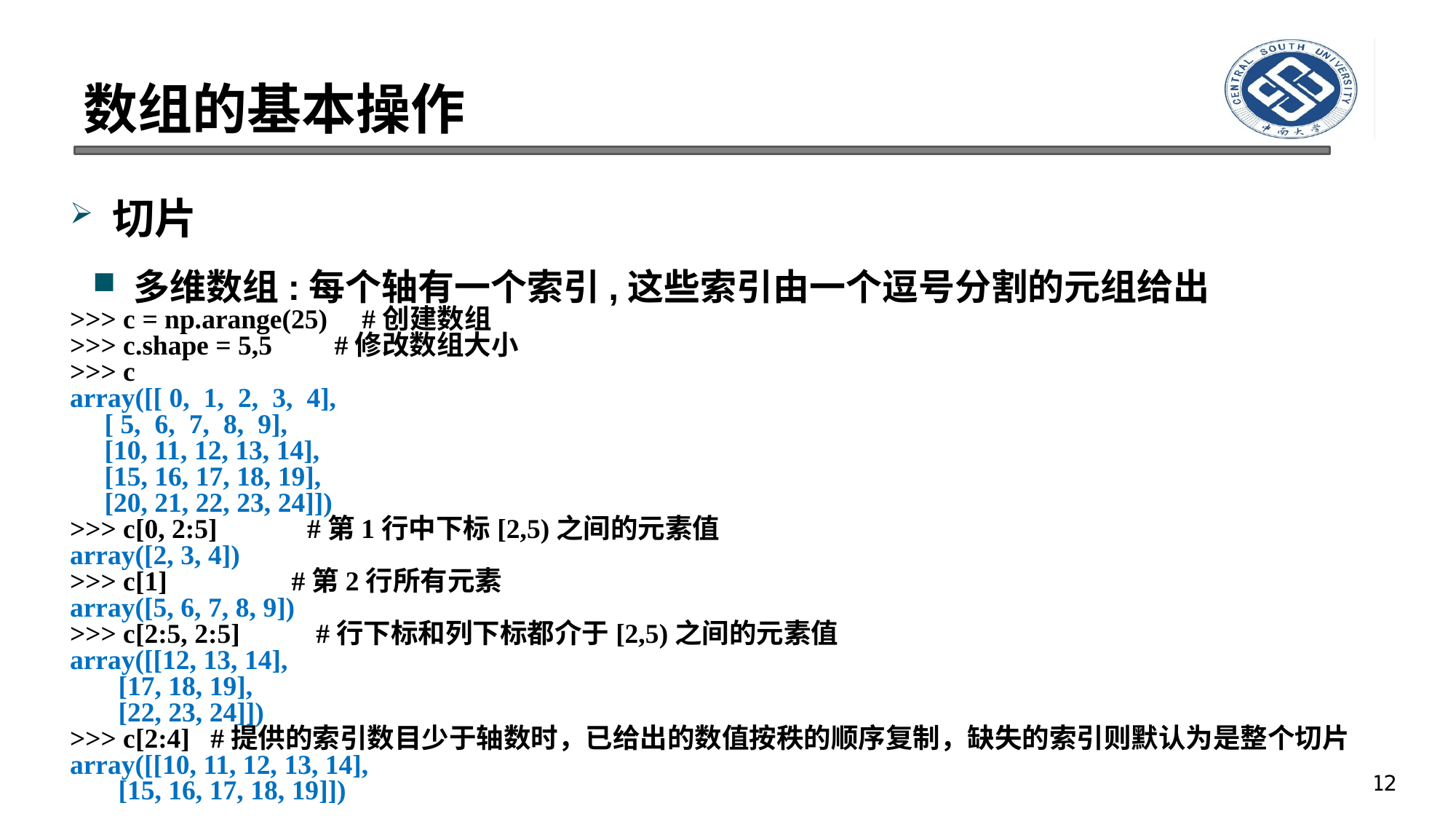

# 数组的基本操作
切片
多维数组:每个轴有一个索引,这些索引由一个逗号分割的元组给出
>>> c = np.arange(25)     #创建数组
>>> c.shape = 5,5         #修改数组大小
>>> c
array([[ 0,  1,  2,  3,  4],
     [ 5,  6,  7,  8,  9],
     [10, 11, 12, 13, 14],
     [15, 16, 17, 18, 19],
     [20, 21, 22, 23, 24]])
>>> c[0, 2:5]             #第1行中下标[2,5)之间的元素值
array([2, 3, 4])
>>> c[1]                  #第2行所有元素
array([5, 6, 7, 8, 9])
>>> c[2:5, 2:5]           #行下标和列下标都介于[2,5)之间的元素值
array([[12, 13, 14],
       [17, 18, 19],
       [22, 23, 24]])
>>> c[2:4]   #提供的索引数目少于轴数时，已给出的数值按秩的顺序复制，缺失的索引则默认为是整个切片
array([[10, 11, 12, 13, 14],
       [15, 16, 17, 18, 19]])
12